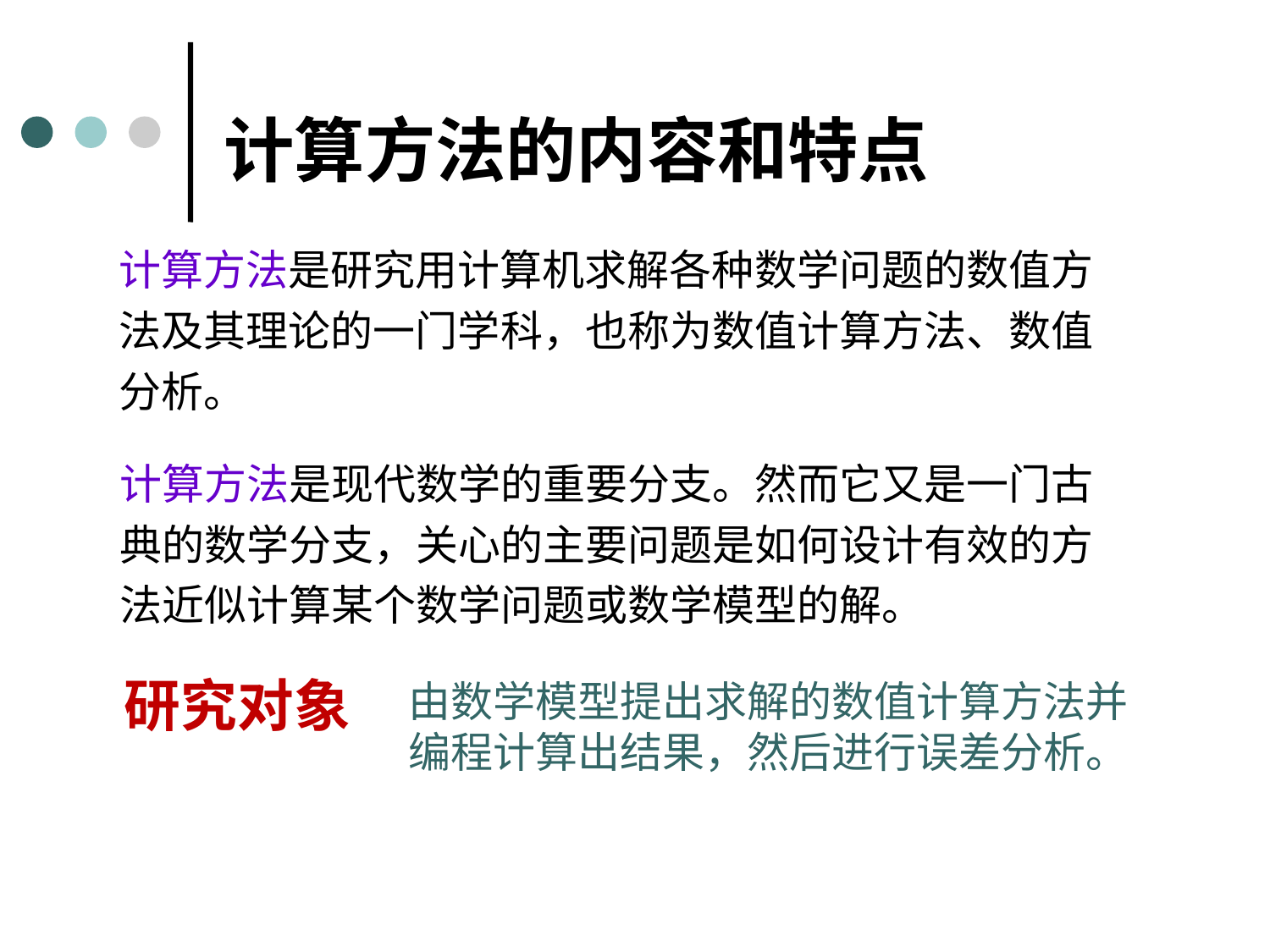

计算方法的内容和特点
计算方法是研究用计算机求解各种数学问题的数值方法及其理论的一门学科，也称为数值计算方法、数值分析。
计算方法是现代数学的重要分支。然而它又是一门古典的数学分支，关心的主要问题是如何设计有效的方法近似计算某个数学问题或数学模型的解。
研究对象
由数学模型提出求解的数值计算方法并编程计算出结果，然后进行误差分析。